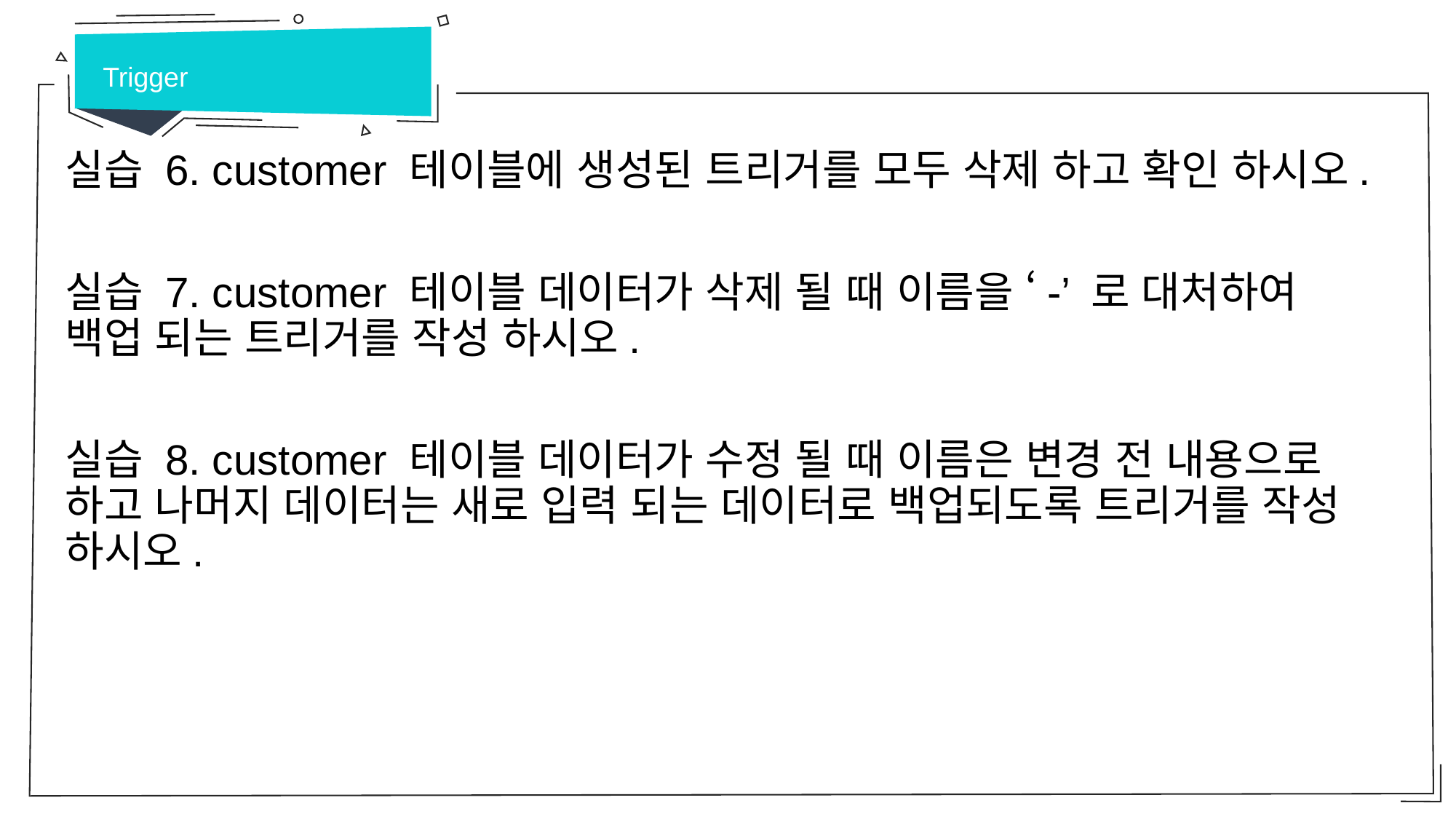

Trigger
실습 6. customer 테이블에 생성된 트리거를 모두 삭제 하고 확인 하시오.

실습 7. customer 테이블 데이터가 삭제 될 때 이름을 ‘-’ 로 대처하여 백업 되는 트리거를 작성 하시오.

실습 8. customer 테이블 데이터가 수정 될 때 이름은 변경 전 내용으로 하고 나머지 데이터는 새로 입력 되는 데이터로 백업되도록 트리거를 작성 하시오.